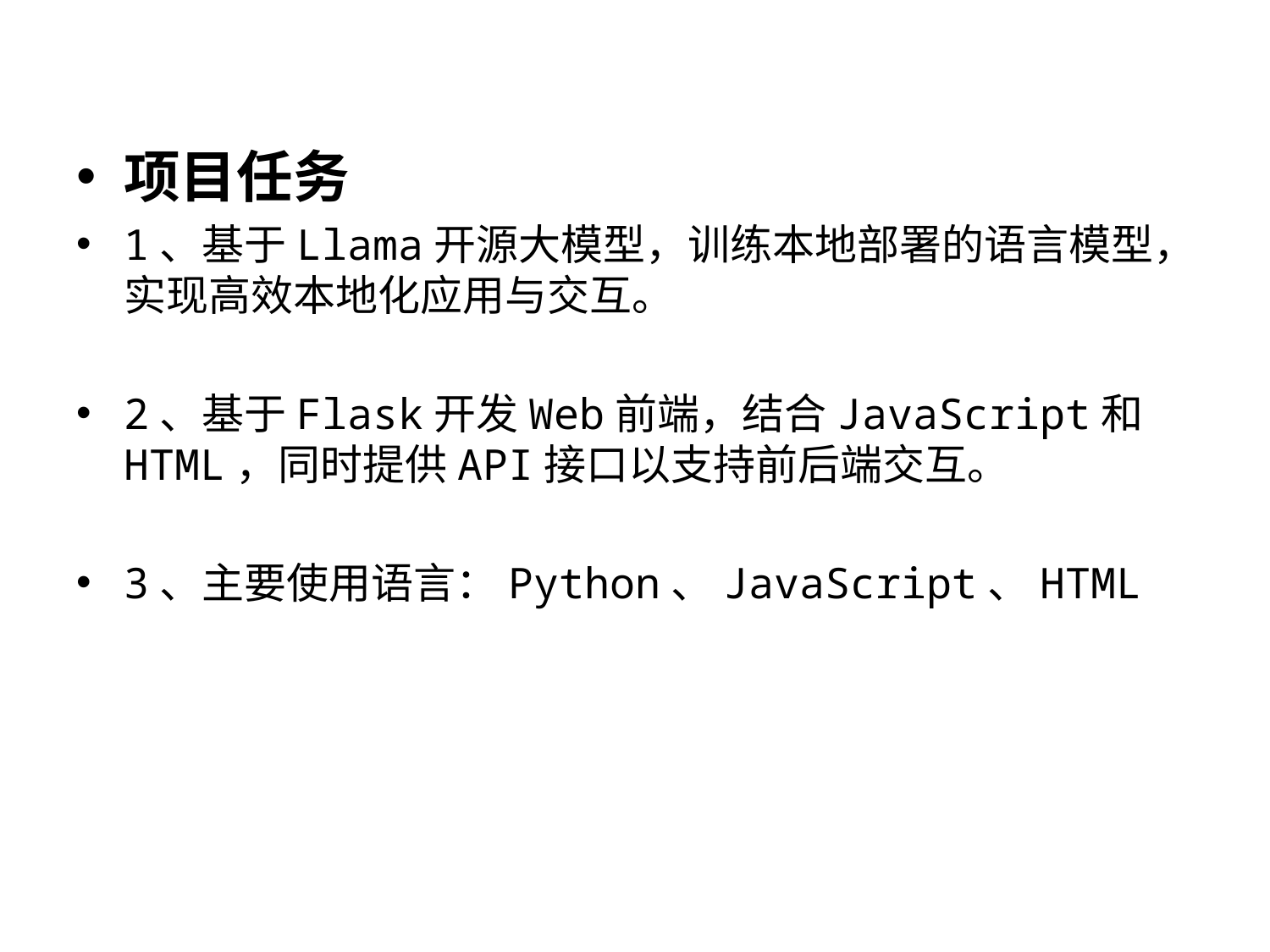

项目任务
1、基于Llama开源大模型，训练本地部署的语言模型，实现高效本地化应用与交互。

2、基于Flask开发Web前端，结合JavaScript和HTML，同时提供API接口以支持前后端交互。

3、主要使用语言：Python、JavaScript、HTML